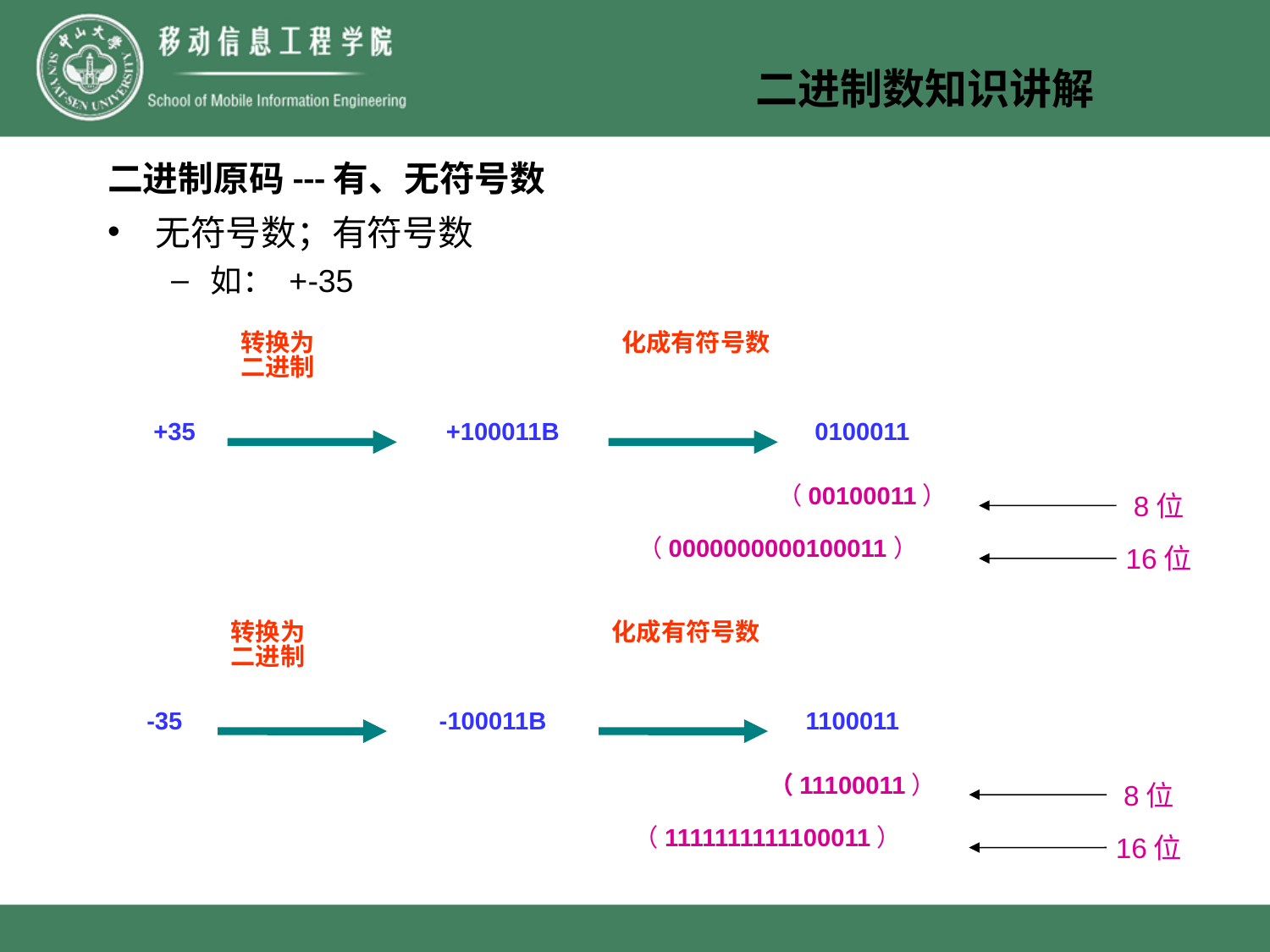

二进制数知识讲解
二进制原码---有、无符号数
无符号数；有符号数
如： +-35
转换为
二进制
化成有符号数
+35
+100011B
0100011

（00100011）
8位

（0000000000100011）
16位

转换为
二进制
化成有符号数
-35
-100011B
1100011

（11100011）
8位

（1111111111100011）
16位